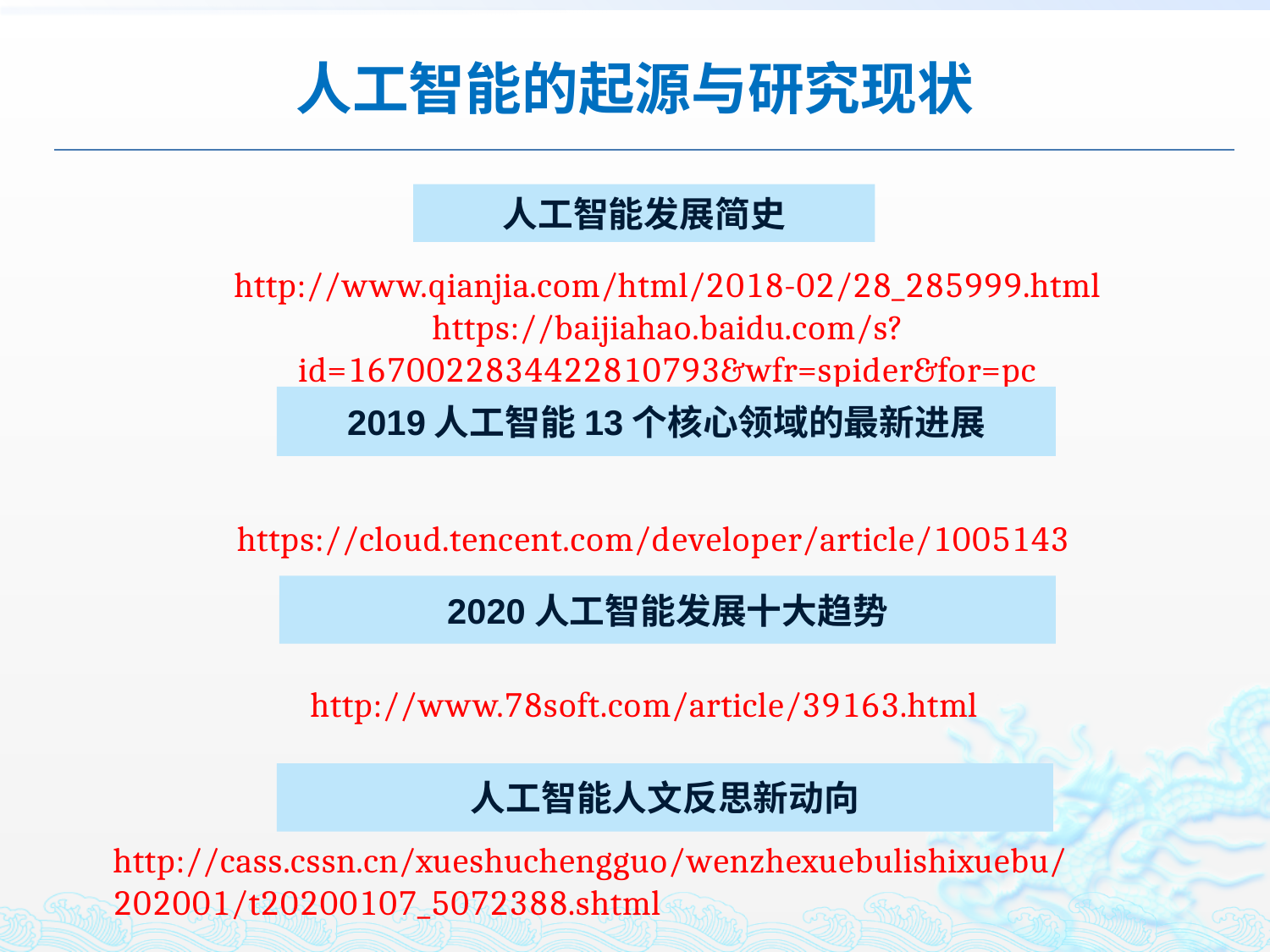

人工智能的起源与研究现状
# 人工智能发展简史
http://www.qianjia.com/html/2018-02/28_285999.html
https://baijiahao.baidu.com/s?id=1670022834422810793&wfr=spider&for=pc
2019人工智能13个核心领域的最新进展
https://cloud.tencent.com/developer/article/1005143
2020人工智能发展十大趋势
http://www.78soft.com/article/39163.html
人工智能人文反思新动向
http://cass.cssn.cn/xueshuchengguo/wenzhexuebulishixuebu/202001/t20200107_5072388.shtml